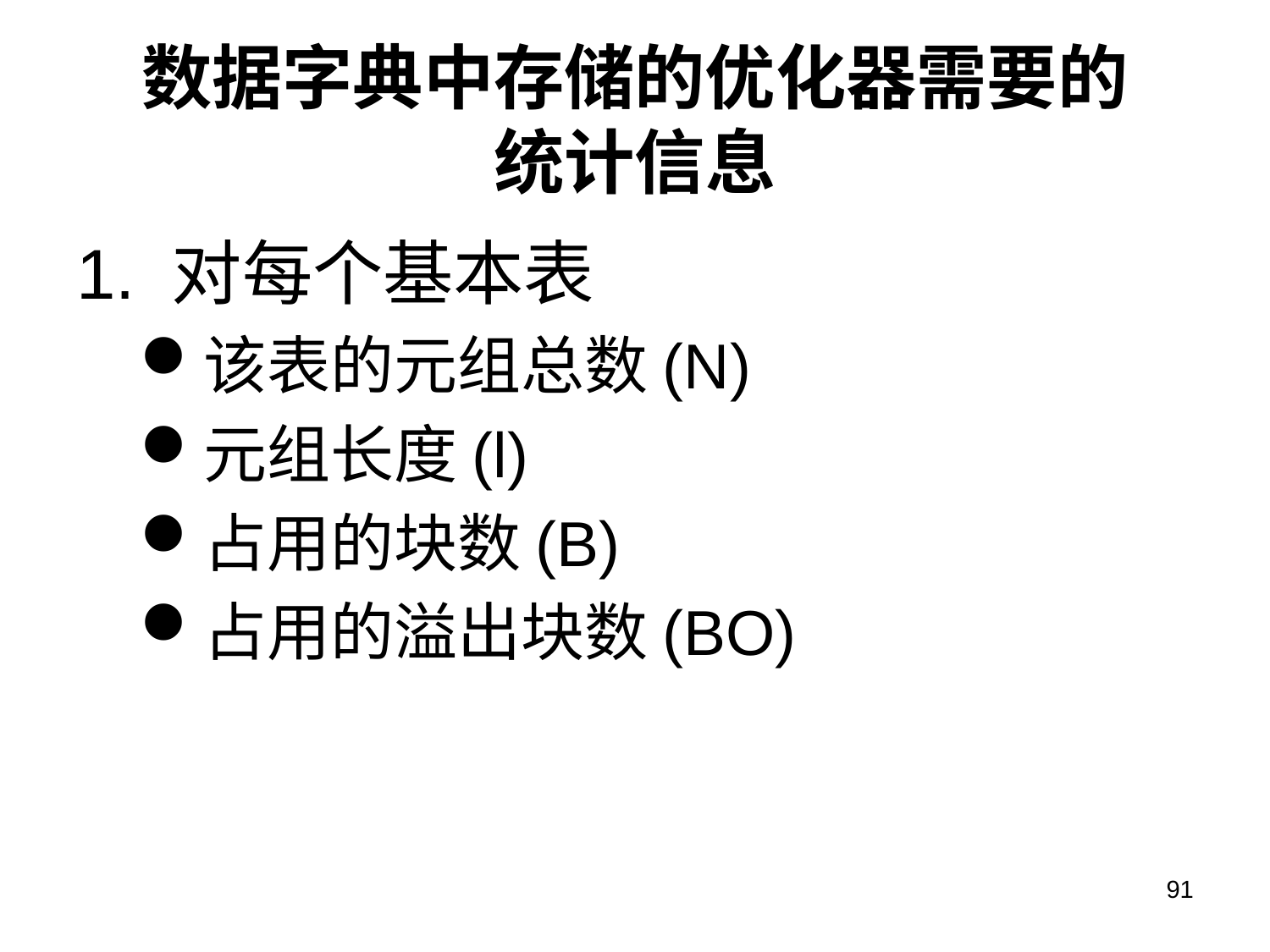

# 数据字典中存储的优化器需要的 统计信息
1. 对每个基本表
该表的元组总数(N)
元组长度(l)
占用的块数(B)
占用的溢出块数(BO)

91